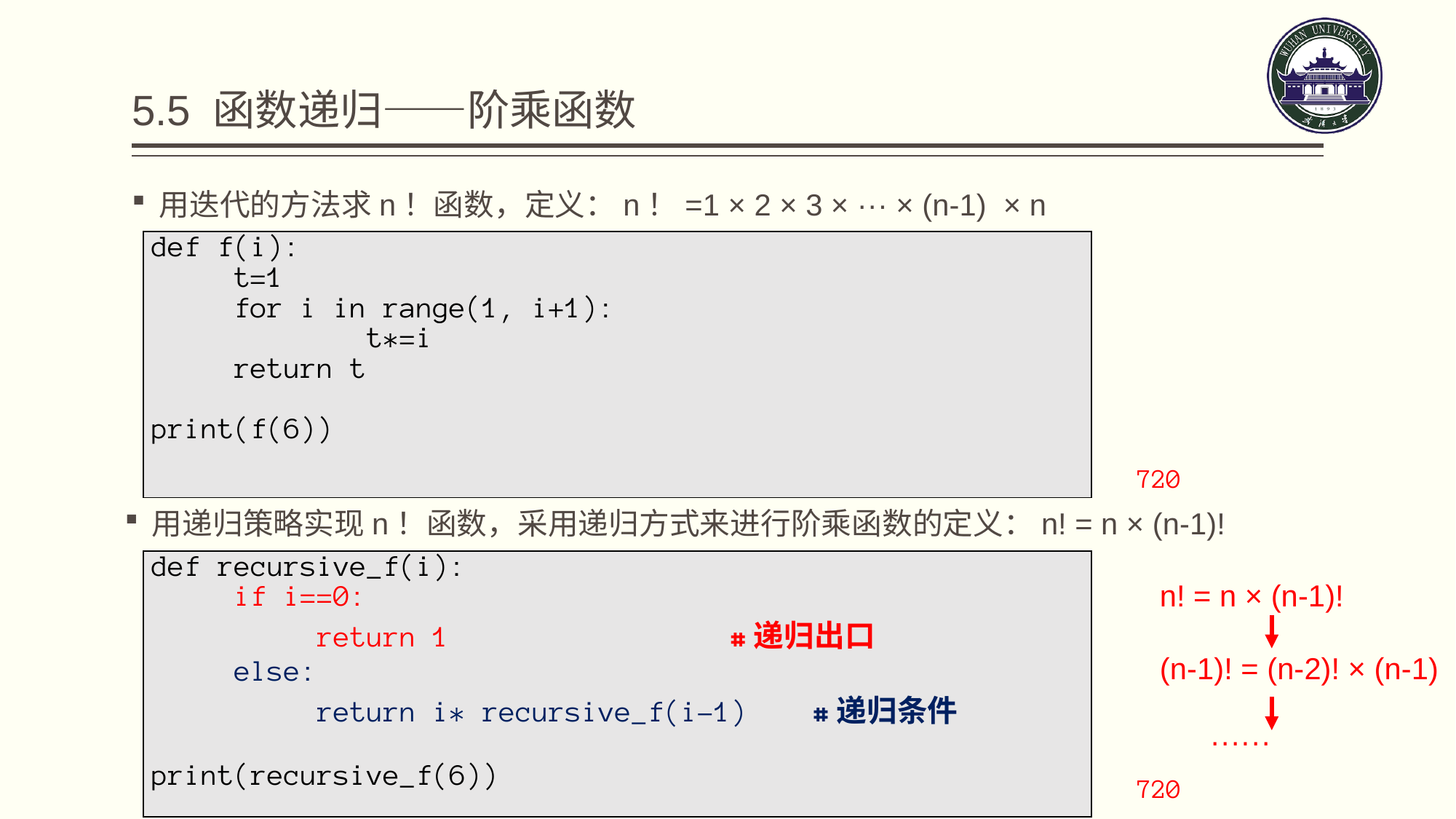

# 5.5 函数递归——阶乘函数
用迭代的方法求n！函数，定义：n！=1 × 2 × 3 × ··· × (n-1)  × n
| def f(i): t=1 for i in range(1, i+1): t\*=i return t print(f(6)) |
| --- |
720
用递归策略实现n！函数，采用递归方式来进行阶乘函数的定义：n! = n × (n-1)!
| def recursive\_f(i): if i==0: return 1 #递归出口 else: return i\* recursive\_f(i-1) #递归条件 print(recursive\_f(6)) |
| --- |
n! = n × (n-1)!

(n-1)! = (n-2)! × (n-1)

      ······
720